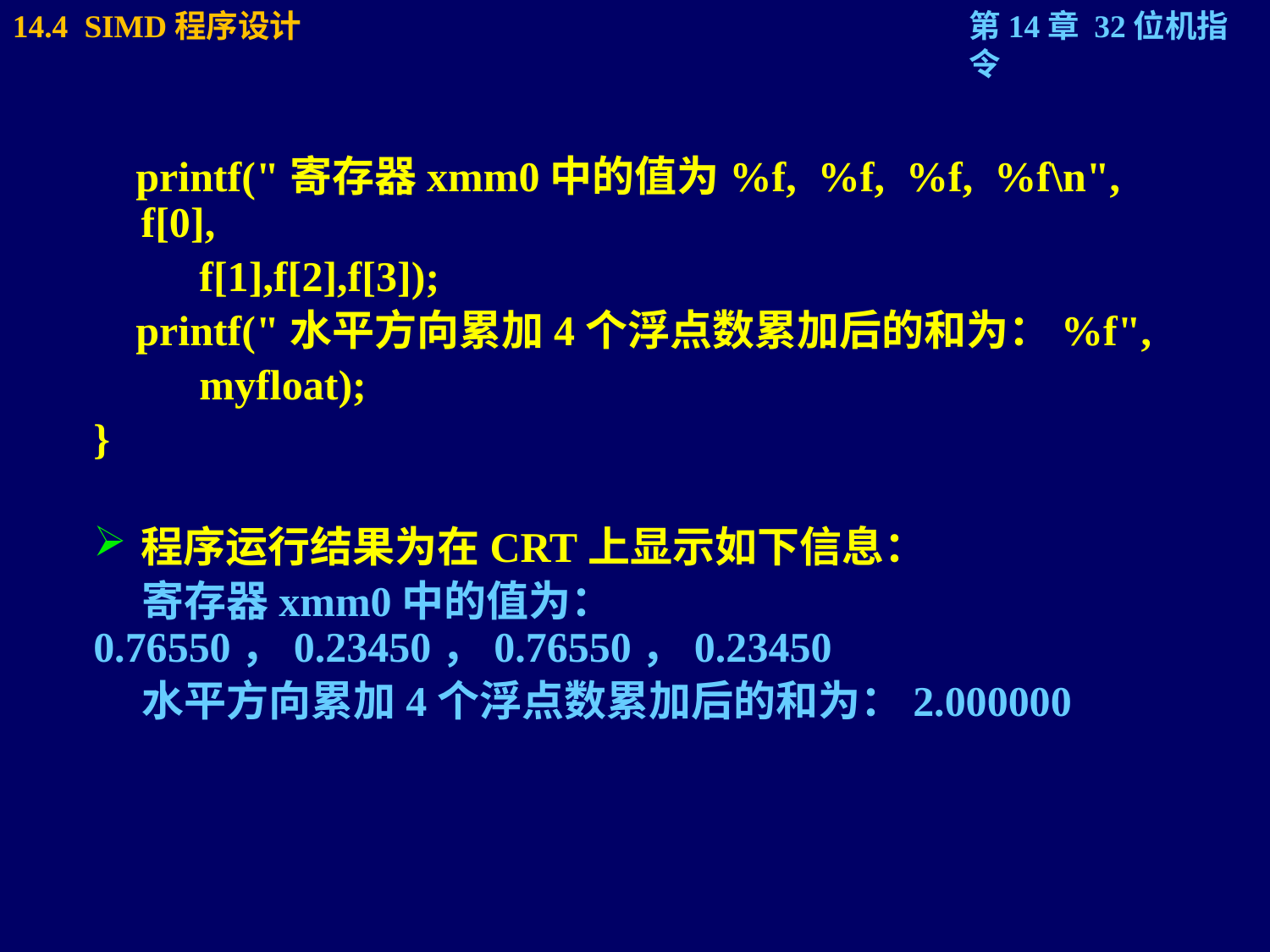

printf("寄存器xmm0中的值为%f,  %f,  %f,  %f\n", f[0],
          f[1],f[2],f[3]);
    printf("水平方向累加4个浮点数累加后的和为：%f",
          myfloat);
}

程序运行结果为在CRT上显示如下信息：
    寄存器xmm0中的值为：0.76550，0.23450，0.76550，0.23450
    水平方向累加4个浮点数累加后的和为：2.000000